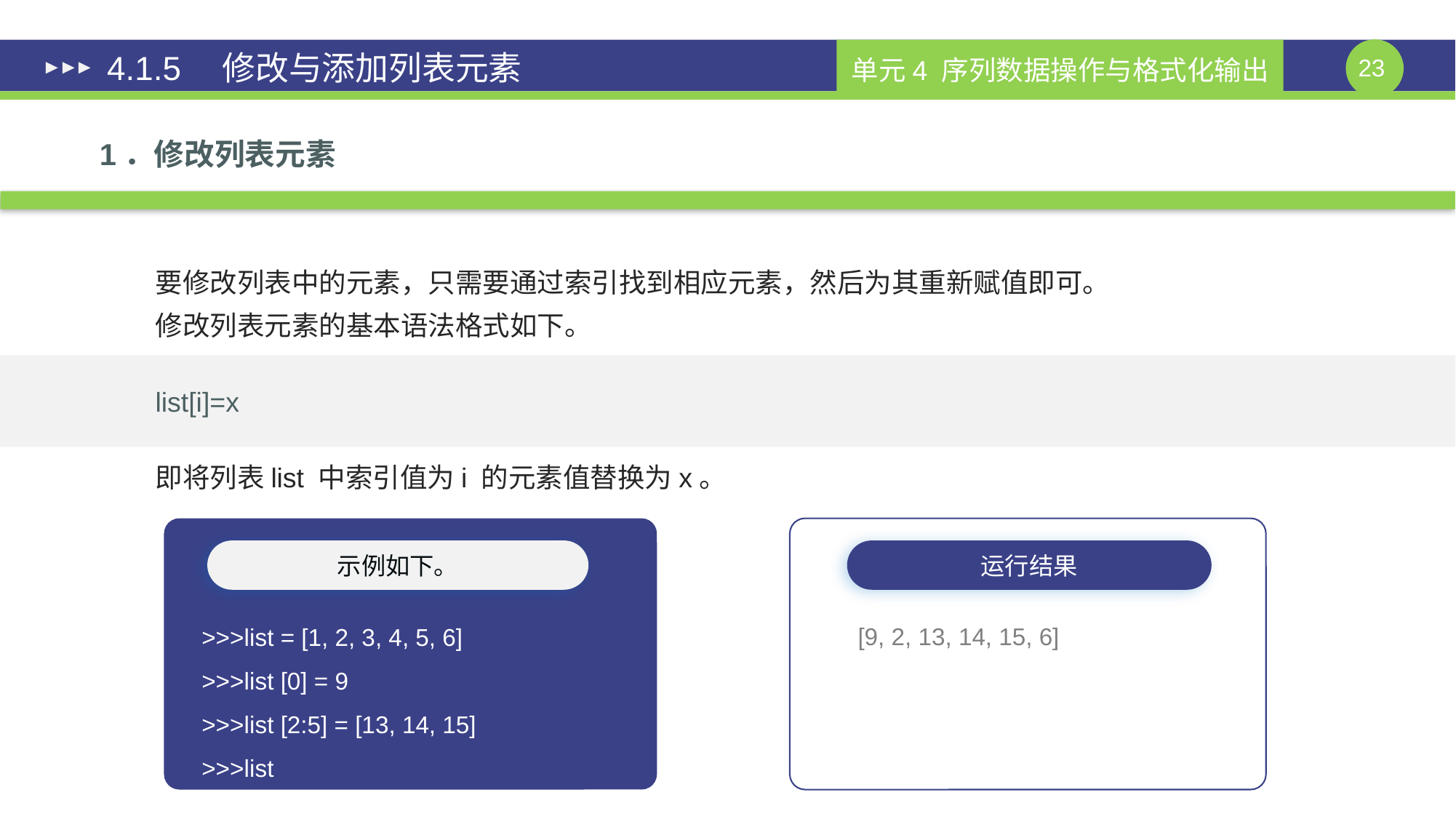

# 4.1.5　修改与添加列表元素
1．修改列表元素

要修改列表中的元素，只需要通过索引找到相应元素，然后为其重新赋值即可。
修改列表元素的基本语法格式如下。

list[i]=x

即将列表list 中索引值为i 的元素值替换为x。

示例如下。
运行结果
[9, 2, 13, 14, 15, 6]
>>>list = [1, 2, 3, 4, 5, 6]
>>>list [0] = 9
>>>list [2:5] = [13, 14, 15]
>>>list